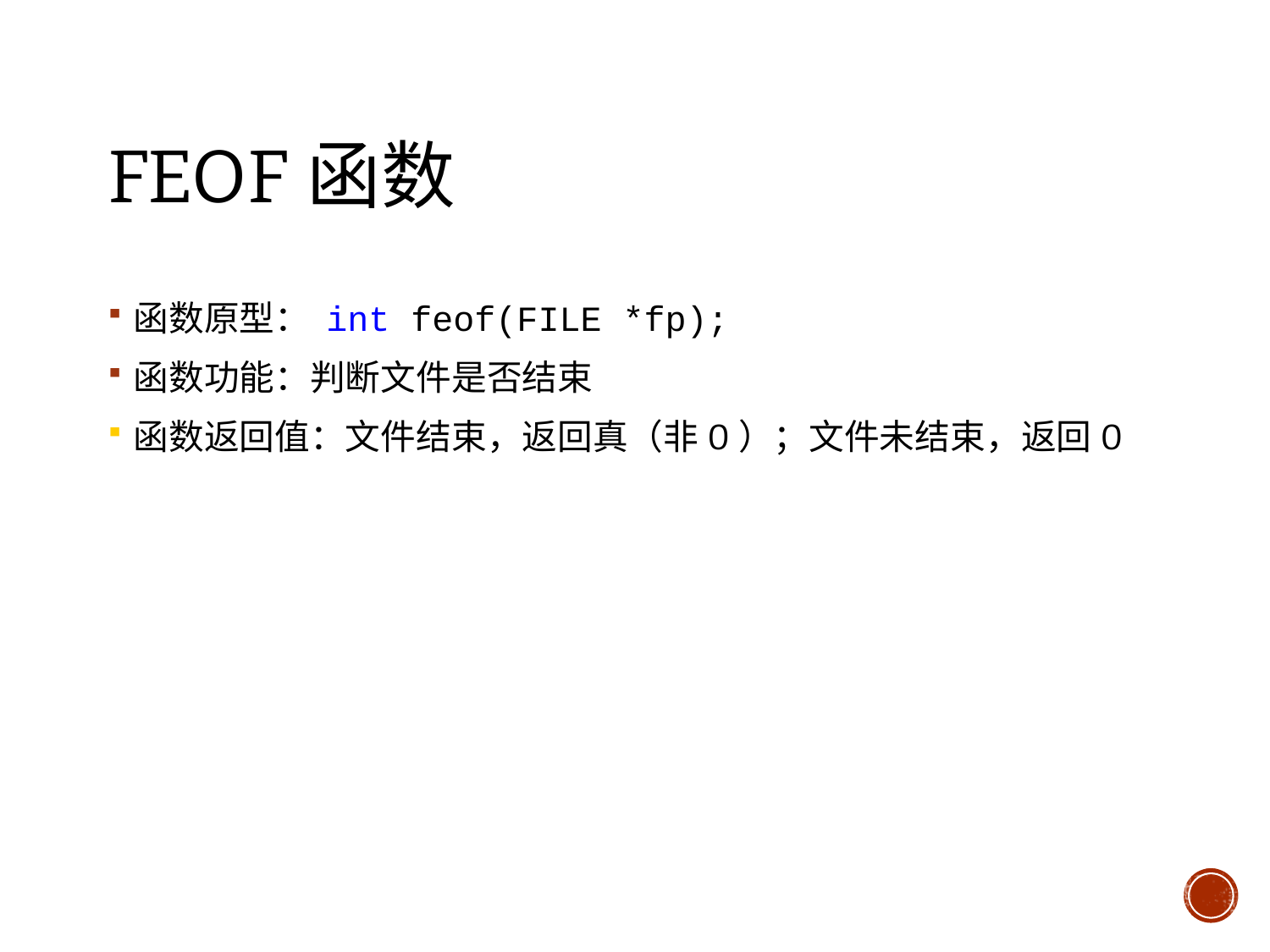

# feof函数
函数原型： int feof(FILE *fp);
函数功能：判断文件是否结束
函数返回值：文件结束，返回真（非0）；文件未结束，返回0